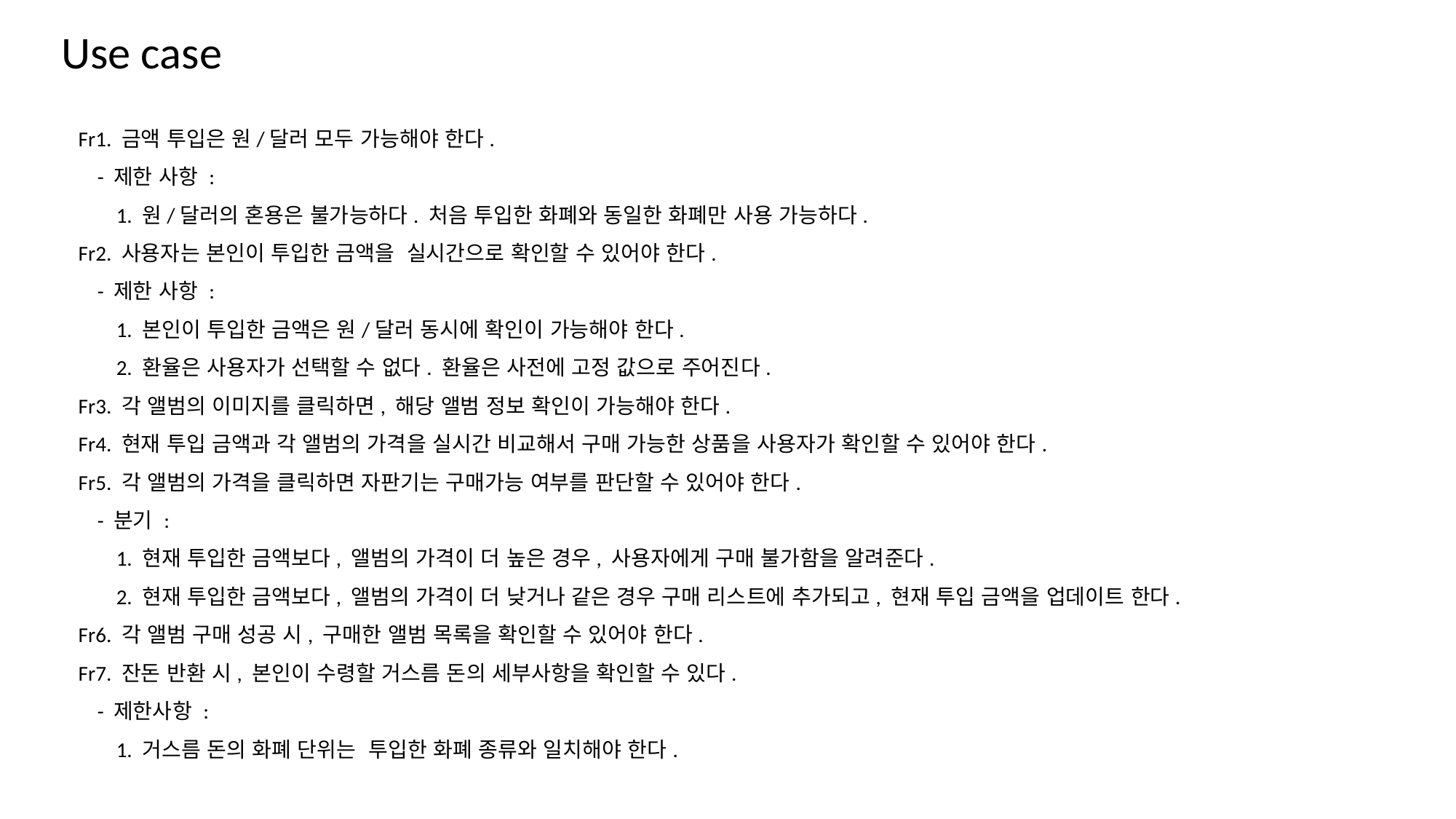

Use case
Fr1. 금액 투입은 원/달러 모두 가능해야 한다.
    - 제한 사항 :
        1. 원/달러의 혼용은 불가능하다. 처음 투입한 화폐와 동일한 화폐만 사용 가능하다.
Fr2. 사용자는 본인이 투입한 금액을  실시간으로 확인할 수 있어야 한다.
    - 제한 사항 :
        1. 본인이 투입한 금액은 원/달러 동시에 확인이 가능해야 한다.
        2. 환율은 사용자가 선택할 수 없다. 환율은 사전에 고정 값으로 주어진다.
Fr3. 각 앨범의 이미지를 클릭하면, 해당 앨범 정보 확인이 가능해야 한다.
Fr4. 현재 투입 금액과 각 앨범의 가격을 실시간 비교해서 구매 가능한 상품을 사용자가 확인할 수 있어야 한다.
Fr5. 각 앨범의 가격을 클릭하면 자판기는 구매가능 여부를 판단할 수 있어야 한다.
    - 분기 :
        1. 현재 투입한 금액보다, 앨범의 가격이 더 높은 경우, 사용자에게 구매 불가함을 알려준다.
        2. 현재 투입한 금액보다, 앨범의 가격이 더 낮거나 같은 경우 구매 리스트에 추가되고, 현재 투입 금액을 업데이트 한다.
Fr6. 각 앨범 구매 성공 시, 구매한 앨범 목록을 확인할 수 있어야 한다.
Fr7. 잔돈 반환 시, 본인이 수령할 거스름 돈의 세부사항을 확인할 수 있다.
    - 제한사항 :
        1. 거스름 돈의 화폐 단위는  투입한 화폐 종류와 일치해야 한다.